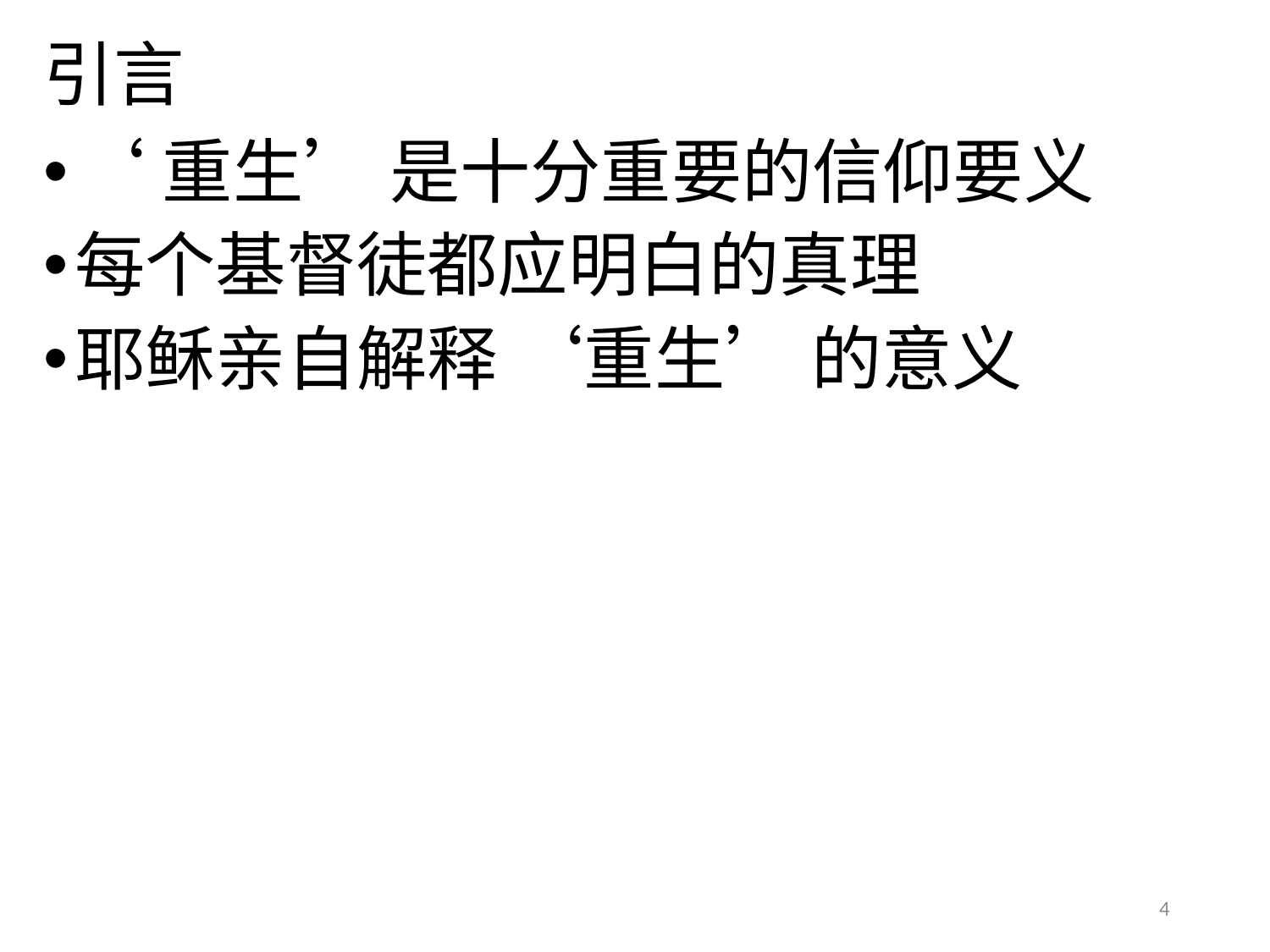

# 引言
‘重生’ 是十分重要的信仰要义
每个基督徒都应明白的真理
耶稣亲自解释 ‘重生’ 的意义
4